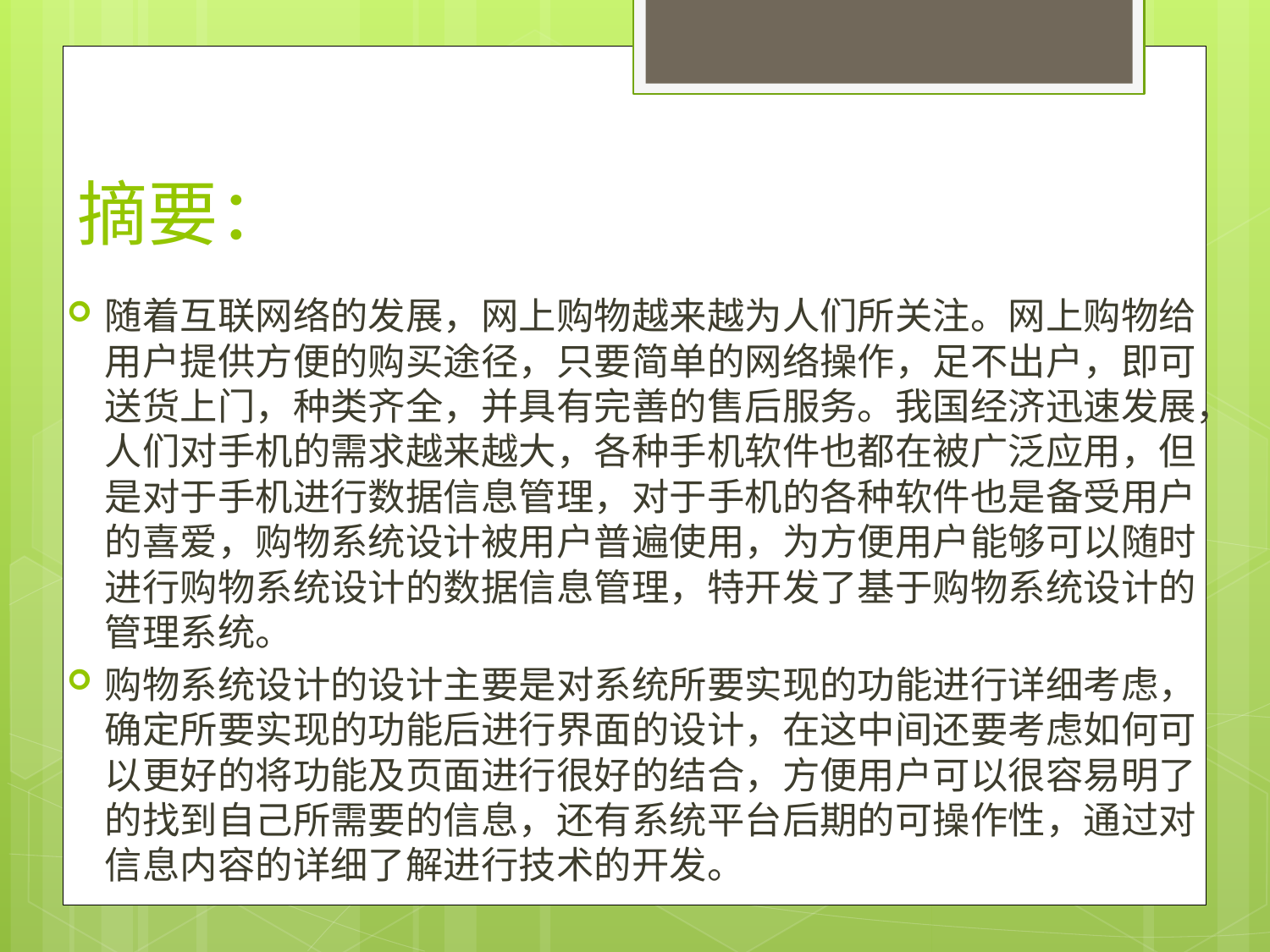

# 摘要：
随着互联网络的发展，网上购物越来越为人们所关注。网上购物给用户提供方便的购买途径，只要简单的网络操作，足不出户，即可送货上门，种类齐全，并具有完善的售后服务。我国经济迅速发展，人们对手机的需求越来越大，各种手机软件也都在被广泛应用，但是对于手机进行数据信息管理，对于手机的各种软件也是备受用户的喜爱，购物系统设计被用户普遍使用，为方便用户能够可以随时进行购物系统设计的数据信息管理，特开发了基于购物系统设计的管理系统。
购物系统设计的设计主要是对系统所要实现的功能进行详细考虑，确定所要实现的功能后进行界面的设计，在这中间还要考虑如何可以更好的将功能及页面进行很好的结合，方便用户可以很容易明了的找到自己所需要的信息，还有系统平台后期的可操作性，通过对信息内容的详细了解进行技术的开发。